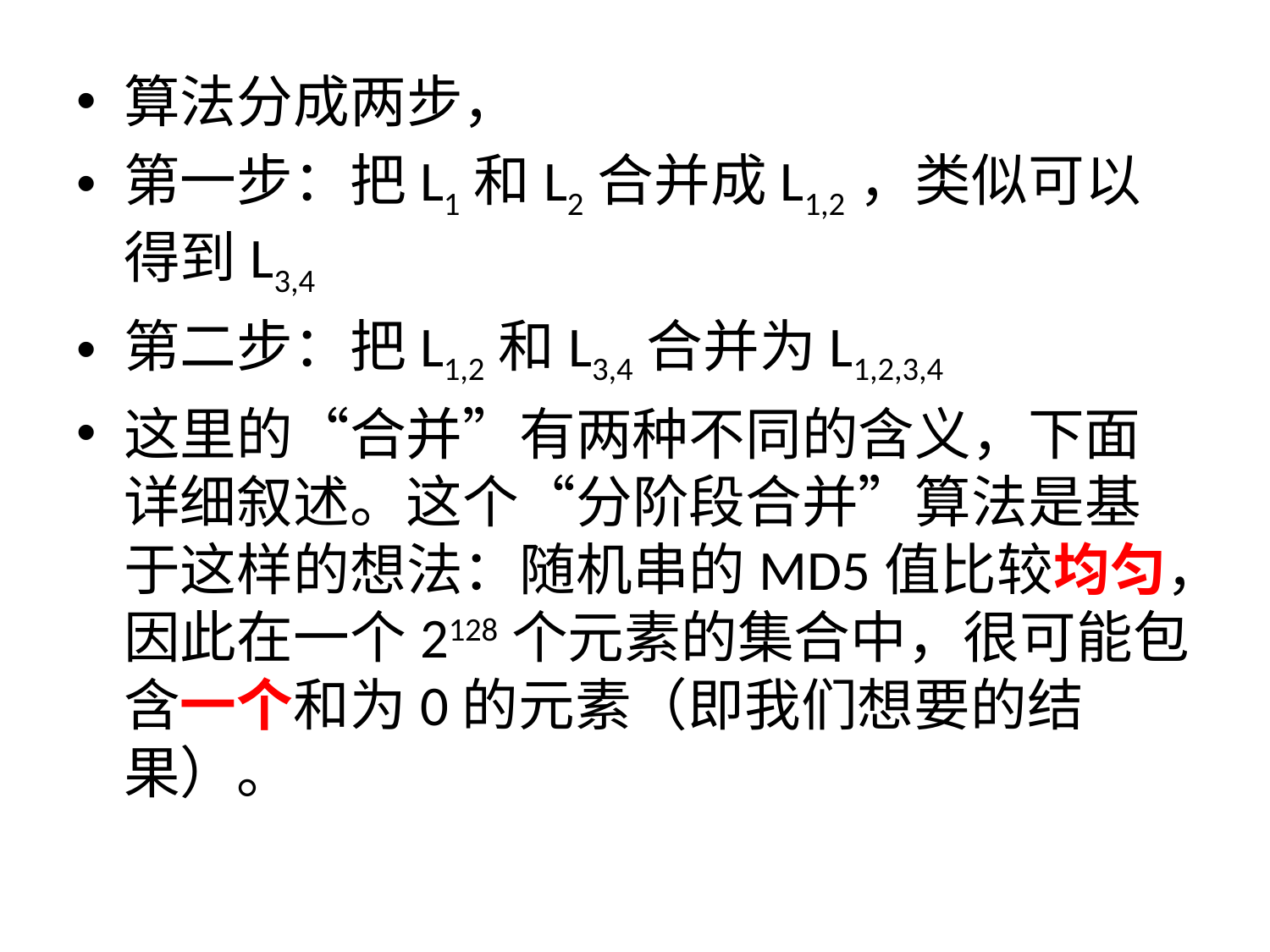

算法分成两步，
第一步：把L1和L2合并成L1,2，类似可以得到L3,4
第二步：把L1,2和L3,4合并为L1,2,3,4
这里的“合并”有两种不同的含义，下面详细叙述。这个“分阶段合并”算法是基于这样的想法：随机串的MD5值比较均匀，因此在一个2128个元素的集合中，很可能包含一个和为0的元素（即我们想要的结果）。